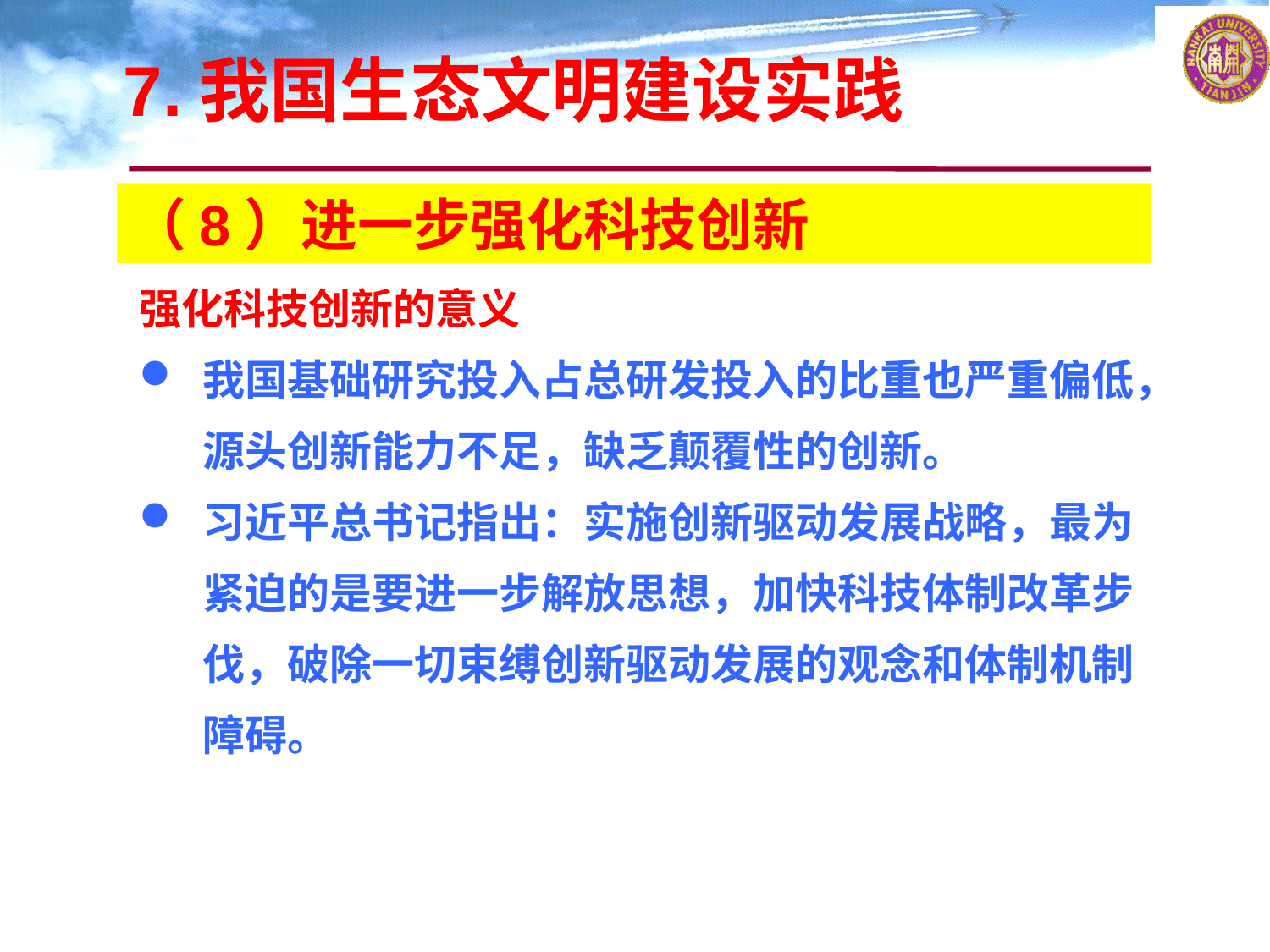

7.我国生态文明建设实践

（8）进一步强化科技创新
强化科技创新的意义
我国基础研究投入占总研发投入的比重也严重偏低，源头创新能力不足，缺乏颠覆性的创新。
习近平总书记指出：实施创新驱动发展战略，最为紧迫的是要进一步解放思想，加快科技体制改革步伐，破除一切束缚创新驱动发展的观念和体制机制障碍。